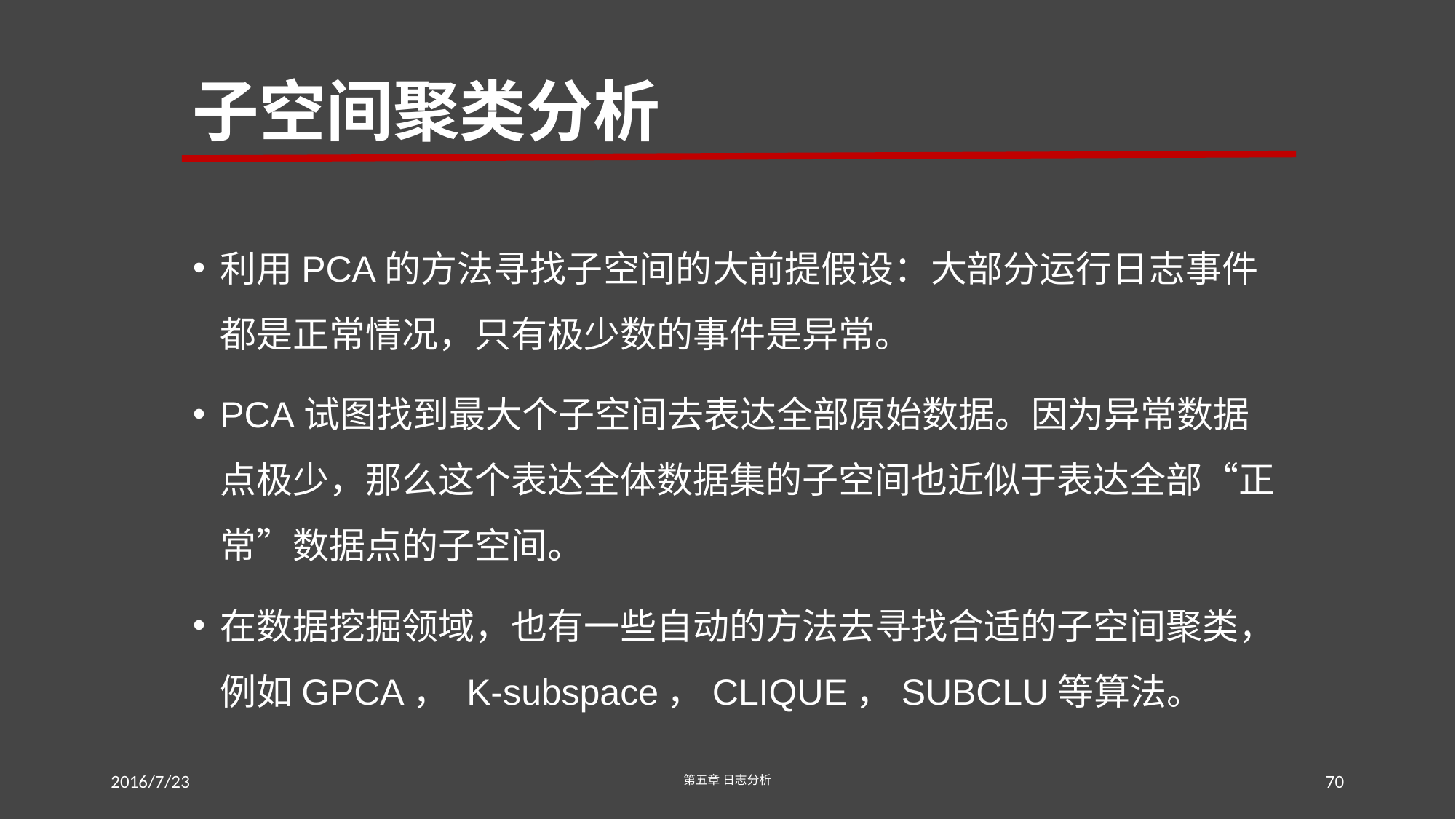

# 子空间聚类分析
利用PCA的方法寻找子空间的大前提假设：大部分运行日志事件都是正常情况，只有极少数的事件是异常。
PCA试图找到最大个子空间去表达全部原始数据。因为异常数据点极少，那么这个表达全体数据集的子空间也近似于表达全部“正常”数据点的子空间。
在数据挖掘领域，也有一些自动的方法去寻找合适的子空间聚类，例如GPCA， K-subspace，CLIQUE，SUBCLU等算法。

2016/7/23
第五章 日志分析
70